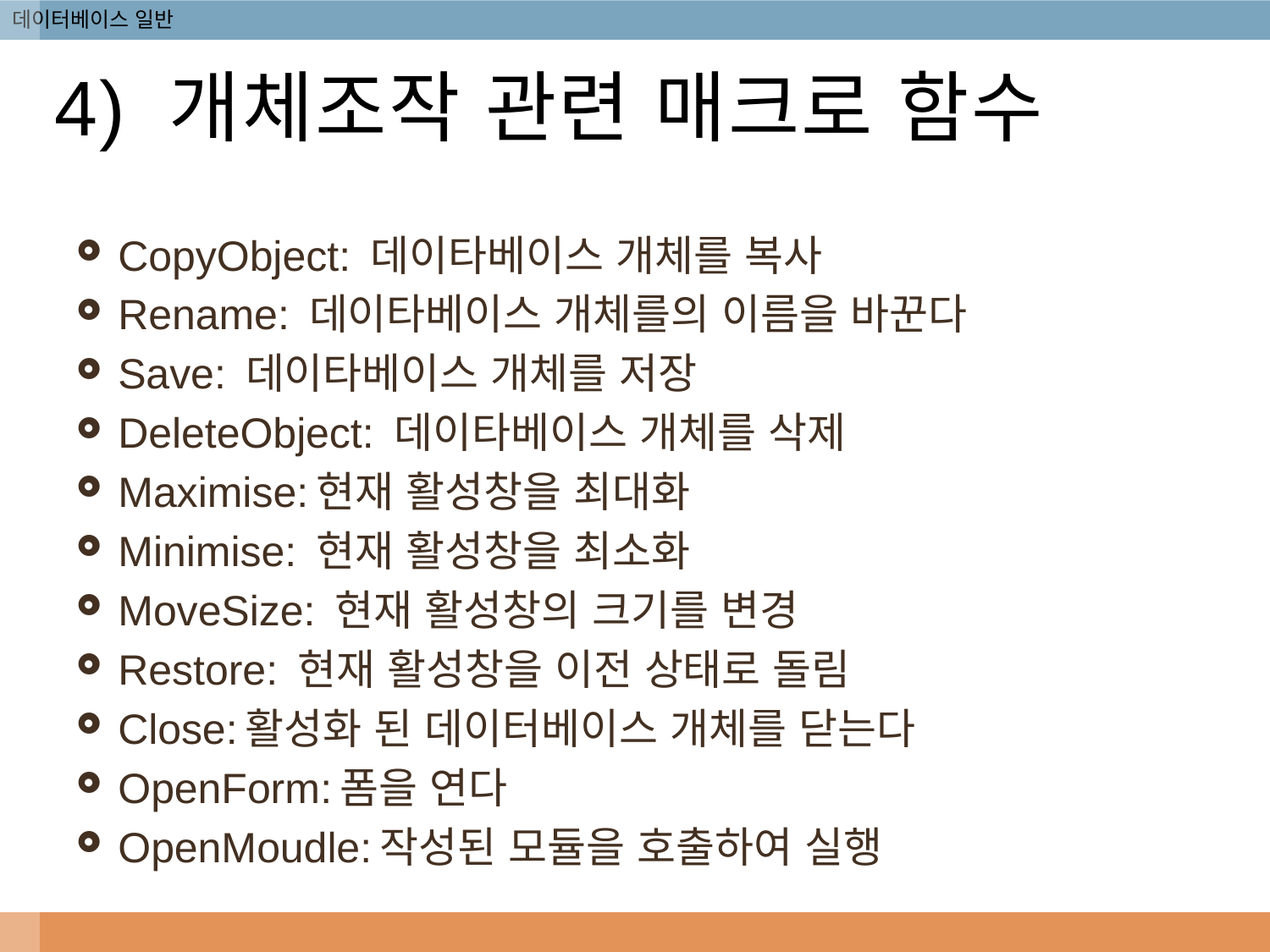

# 4) 개체조작 관련 매크로 함수
CopyObject: 데이타베이스 개체를 복사
Rename: 데이타베이스 개체를의 이름을 바꾼다
Save: 데이타베이스 개체를 저장
DeleteObject: 데이타베이스 개체를 삭제
Maximise:현재 활성창을 최대화
Minimise: 현재 활성창을 최소화
MoveSize: 현재 활성창의 크기를 변경
Restore: 현재 활성창을 이전 상태로 돌림
Close:활성화 된 데이터베이스 개체를 닫는다
OpenForm:폼을 연다
OpenMoudle:작성된 모듈을 호출하여 실행